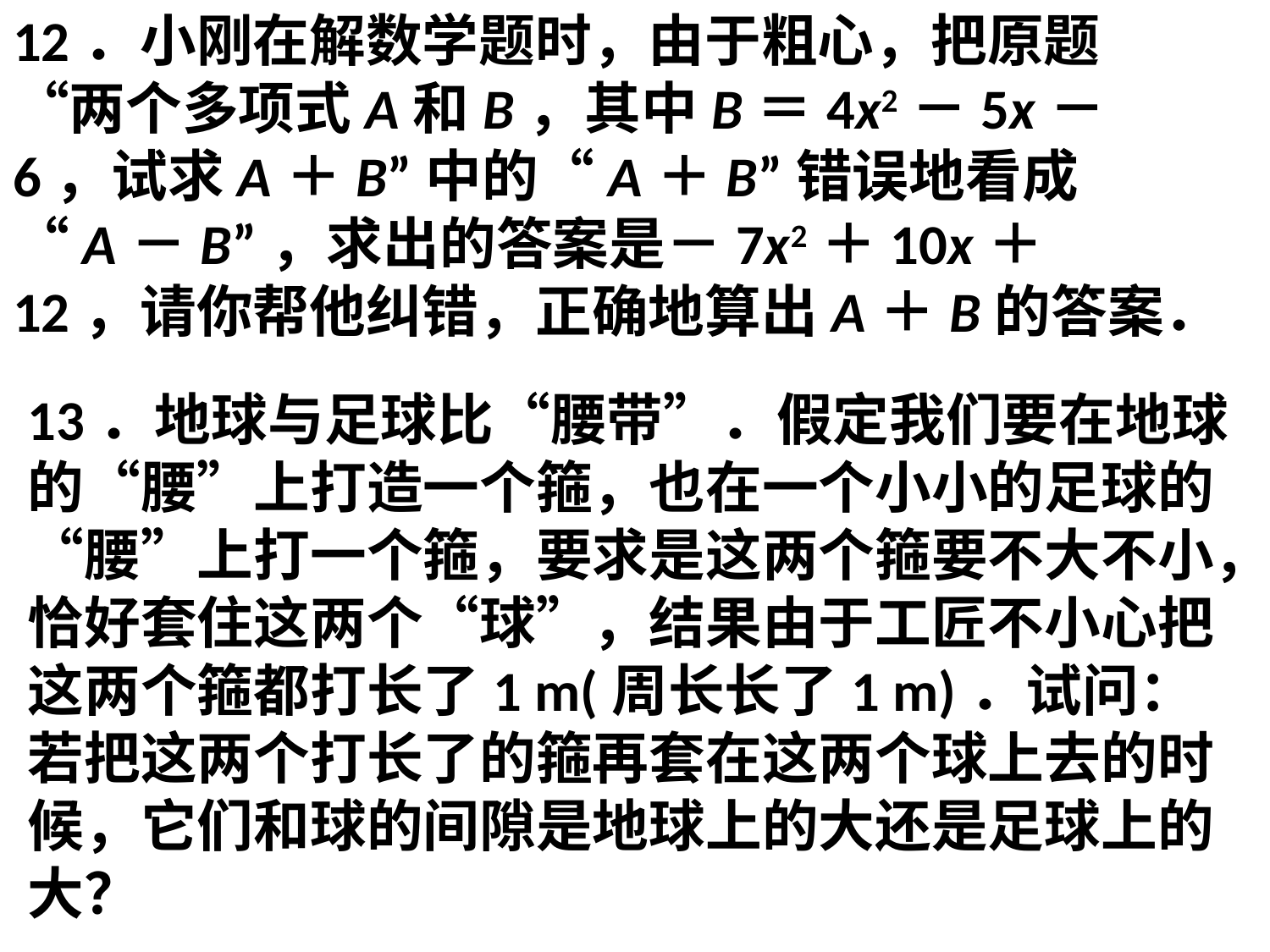

12．小刚在解数学题时，由于粗心，把原题“两个多项式A和B，其中B＝4x2－5x－6，试求A＋B”中的“A＋B”错误地看成“A－B”，求出的答案是－7x2＋10x＋12，请你帮他纠错，正确地算出A＋B的答案．

13．地球与足球比“腰带”．假定我们要在地球的“腰”上打造一个箍，也在一个小小的足球的“腰”上打一个箍，要求是这两个箍要不大不小，恰好套住这两个“球”，结果由于工匠不小心把这两个箍都打长了1 m(周长长了1 m)．试问：若把这两个打长了的箍再套在这两个球上去的时候，它们和球的间隙是地球上的大还是足球上的大？